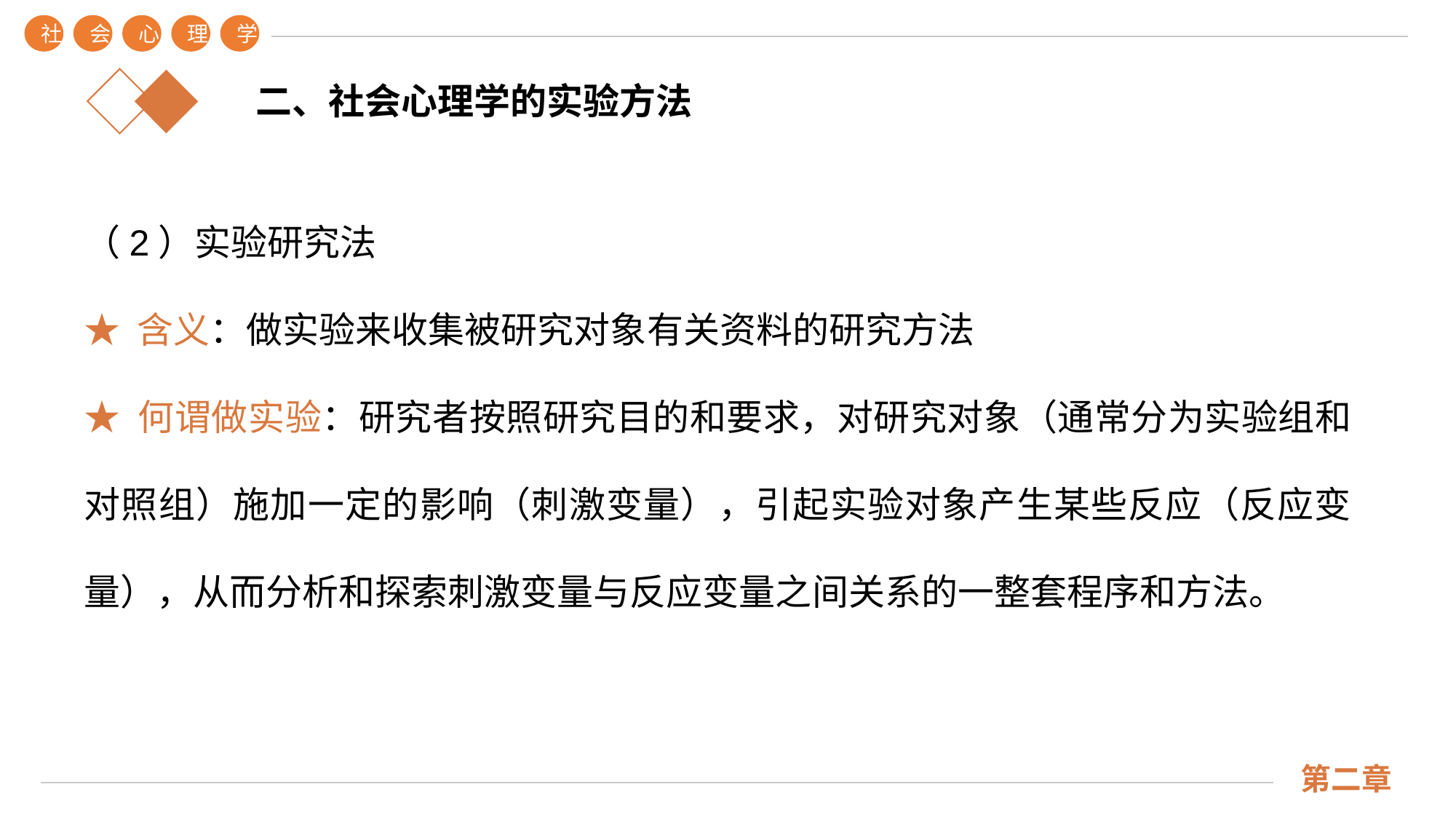

社
会
心
理
学
第二章

二、社会心理学的实验方法
（2）实验研究法
★ 含义：做实验来收集被研究对象有关资料的研究方法
★ 何谓做实验：研究者按照研究目的和要求，对研究对象（通常分为实验组和对照组）施加一定的影响（刺激变量），引起实验对象产生某些反应（反应变量），从而分析和探索刺激变量与反应变量之间关系的一整套程序和方法。